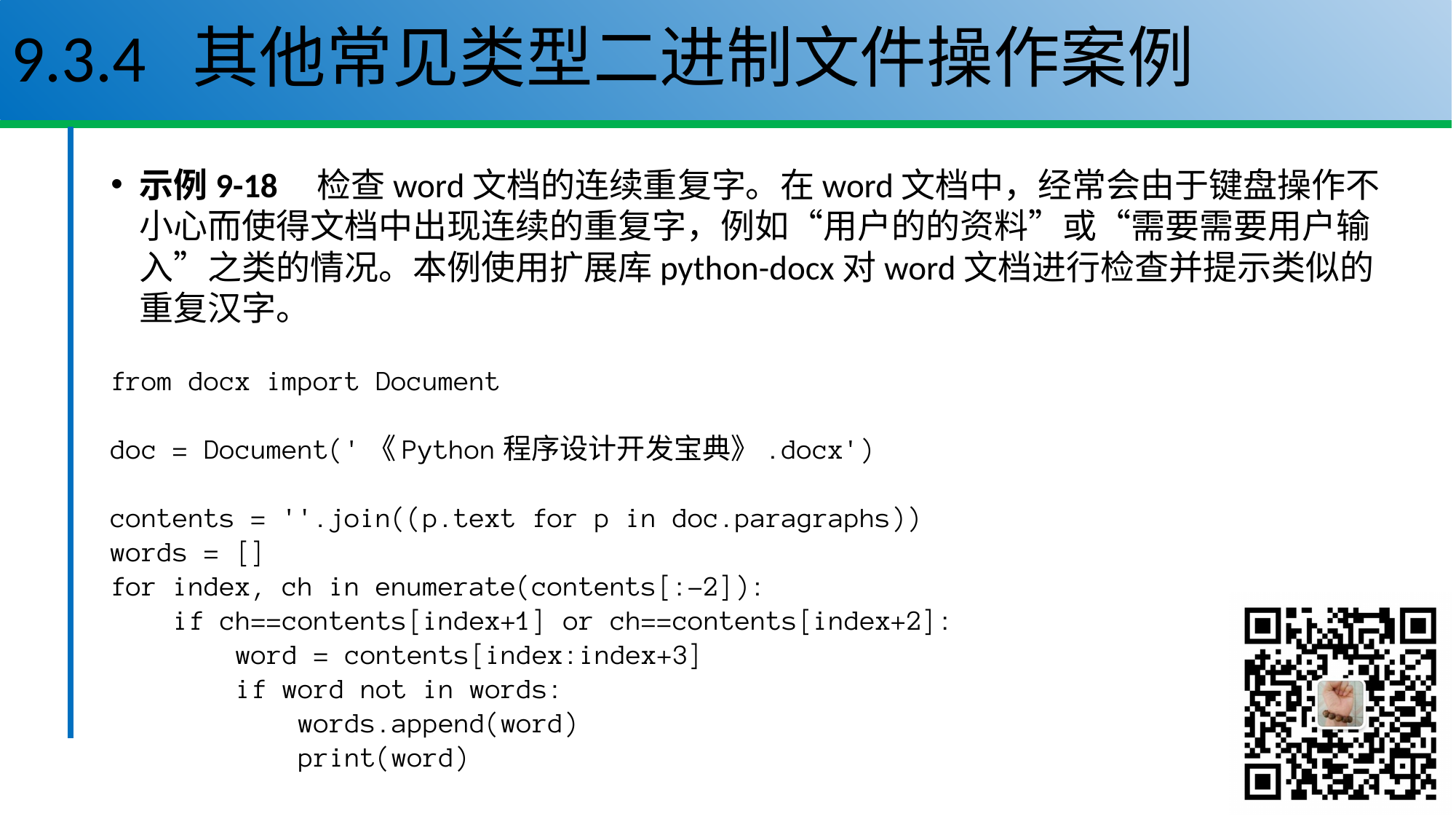

# 9.3.4  其他常见类型二进制文件操作案例
示例9-18    检查word文档的连续重复字。在word文档中，经常会由于键盘操作不小心而使得文档中出现连续的重复字，例如“用户的的资料”或“需要需要用户输入”之类的情况。本例使用扩展库python-docx对word文档进行检查并提示类似的重复汉字。

from docx import Document

doc = Document('《Python程序设计开发宝典》.docx')

contents = ''.join((p.text for p in doc.paragraphs))
words = []
for index, ch in enumerate(contents[:-2]):
    if ch==contents[index+1] or ch==contents[index+2]:
        word = contents[index:index+3]
        if word not in words:
            words.append(word)
            print(word)
32